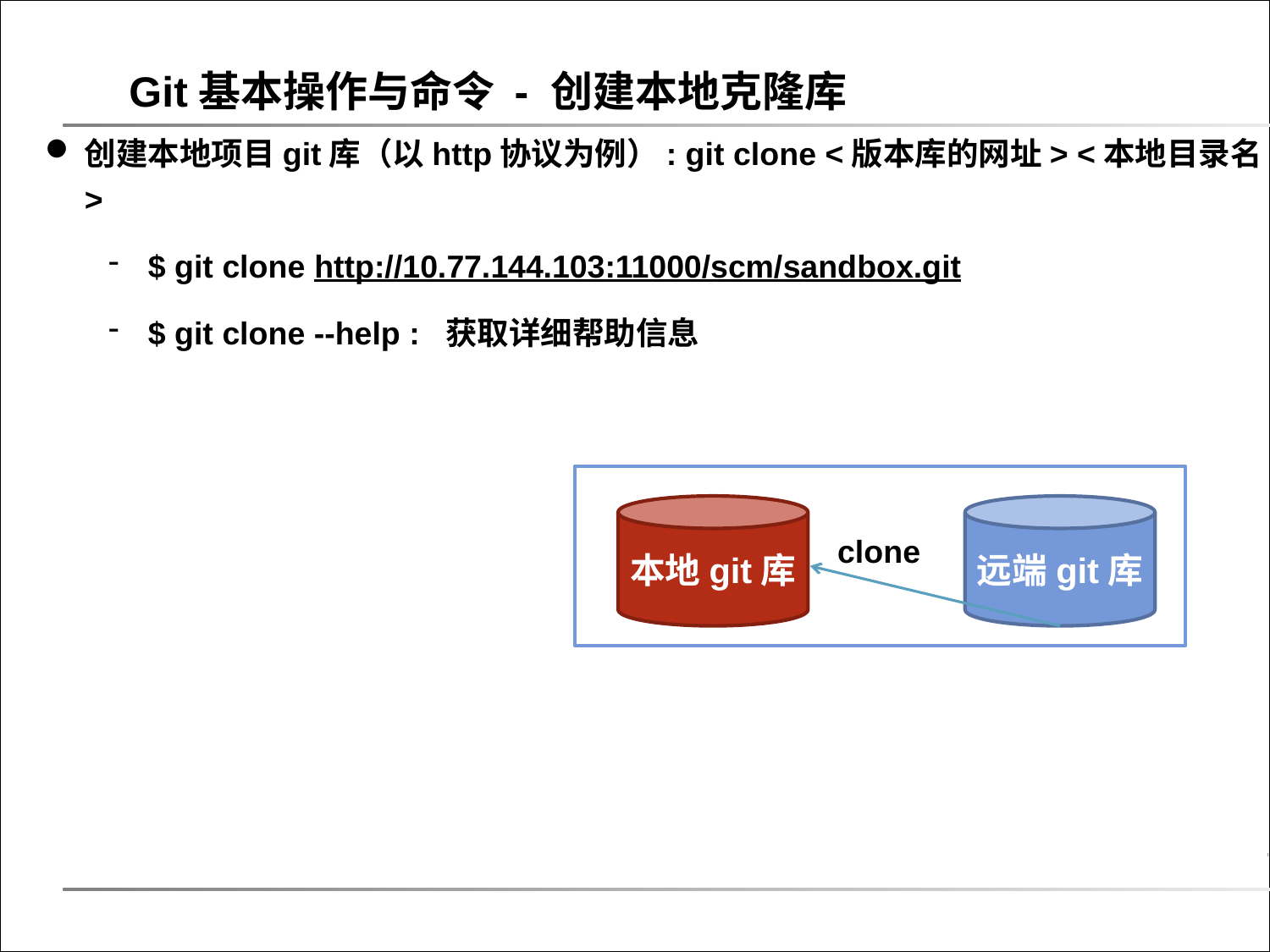

Git基本操作与命令 - 创建本地克隆库
创建本地项目git库（以http协议为例）: git clone <版本库的网址> <本地目录名>
$ git clone http://10.77.144.103:11000/scm/sandbox.git
$ git clone --help :  获取详细帮助信息

本地git库
远端git库
clone